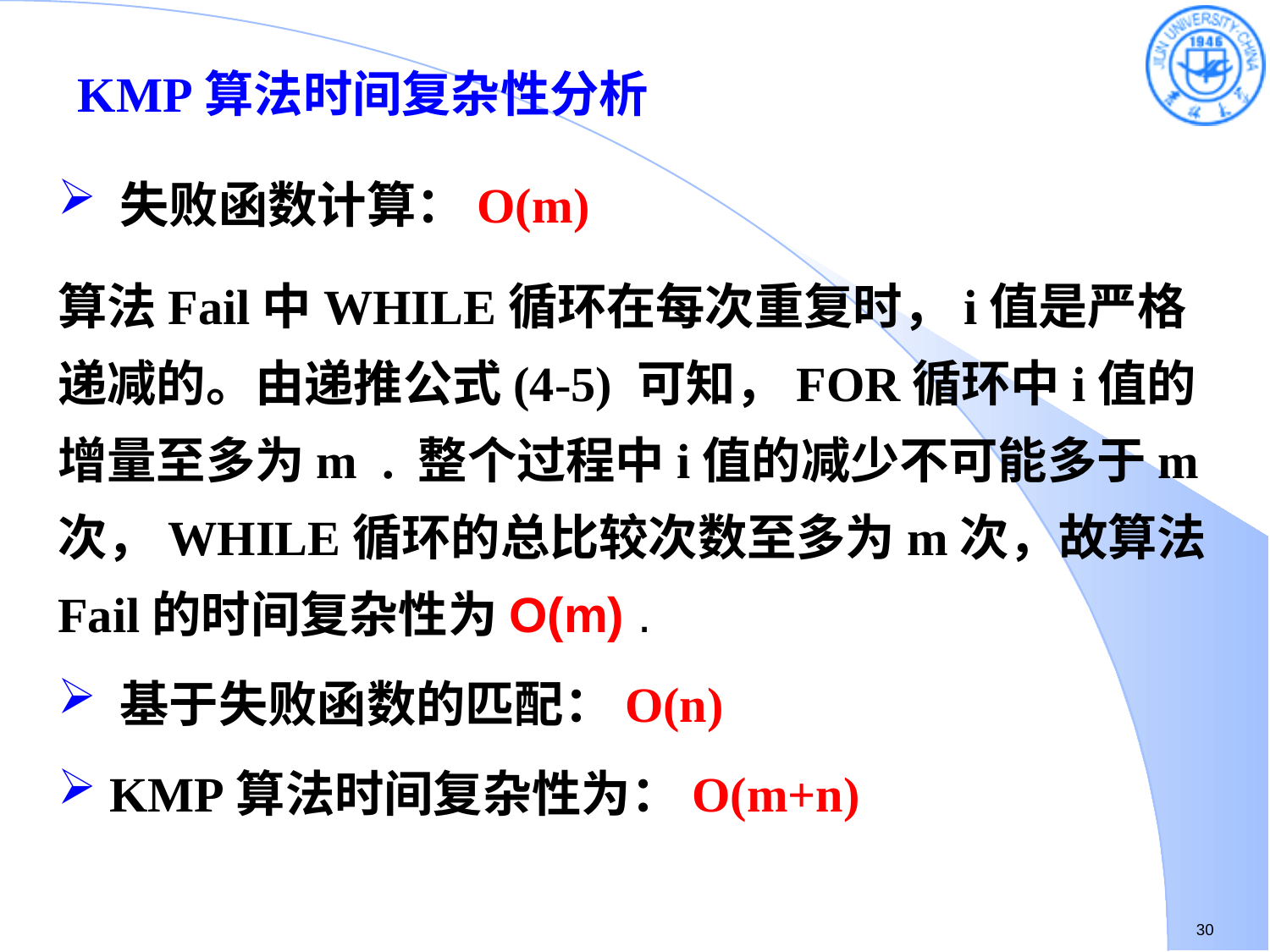

KMP算法时间复杂性分析
 失败函数计算：O(m)
算法Fail中WHILE循环在每次重复时，i值是严格递减的。由递推公式(4-5) 可知，FOR循环中i值的增量至多为m  . 整个过程中i值的减少不可能多于m次，WHILE循环的总比较次数至多为m次，故算法Fail的时间复杂性为O(m) .
 基于失败函数的匹配：O(n)
 KMP算法时间复杂性为：O(m+n)